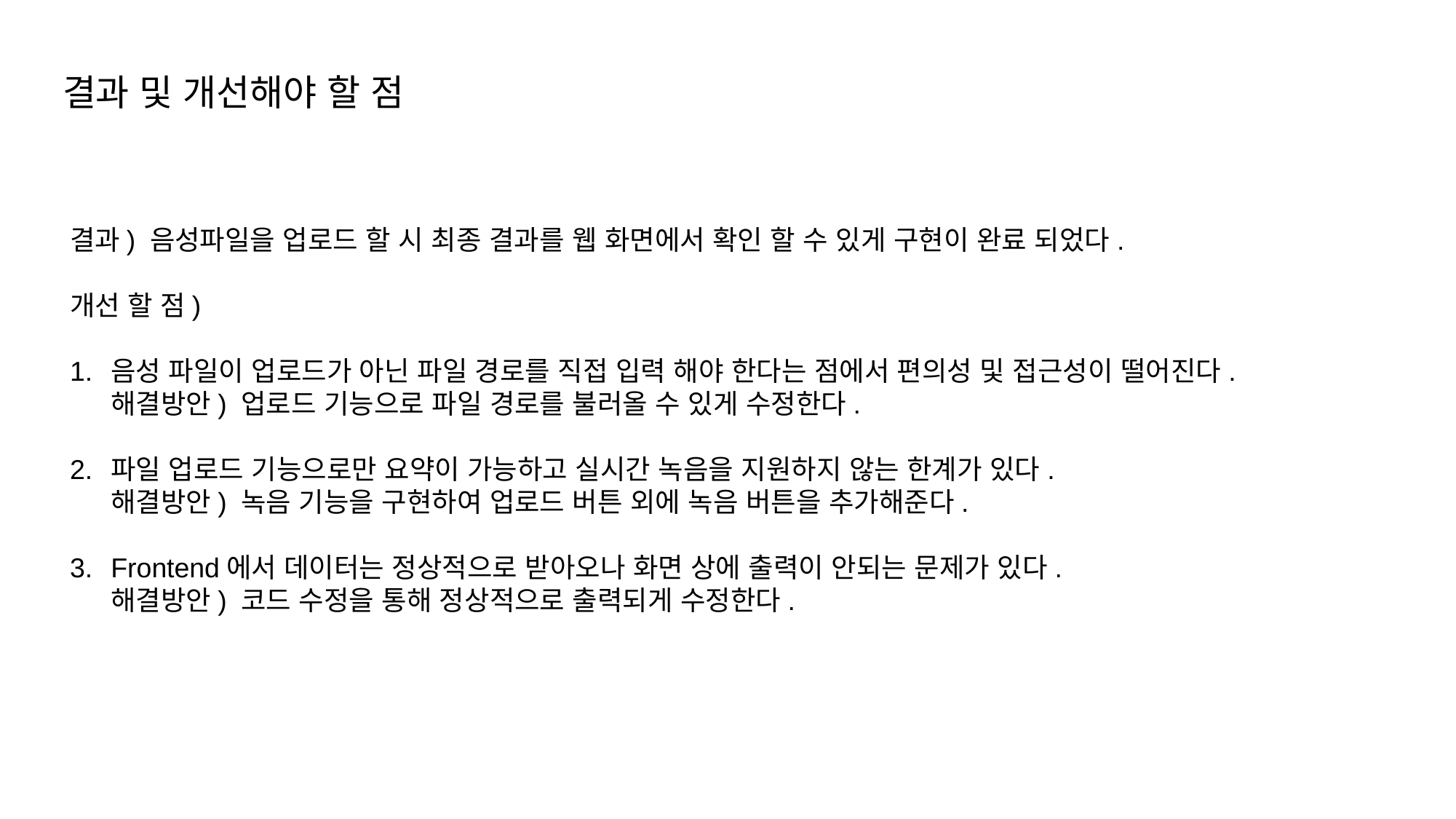

결과 및 개선해야 할 점
결과) 음성파일을 업로드 할 시 최종 결과를 웹 화면에서 확인 할 수 있게 구현이 완료 되었다.

개선 할 점)

음성 파일이 업로드가 아닌 파일 경로를 직접 입력 해야 한다는 점에서 편의성 및 접근성이 떨어진다.
해결방안) 업로드 기능으로 파일 경로를 불러올 수 있게 수정한다.

파일 업로드 기능으로만 요약이 가능하고 실시간 녹음을 지원하지 않는 한계가 있다.
해결방안) 녹음 기능을 구현하여 업로드 버튼 외에 녹음 버튼을 추가해준다.

Frontend에서 데이터는 정상적으로 받아오나 화면 상에 출력이 안되는 문제가 있다.
해결방안) 코드 수정을 통해 정상적으로 출력되게 수정한다.